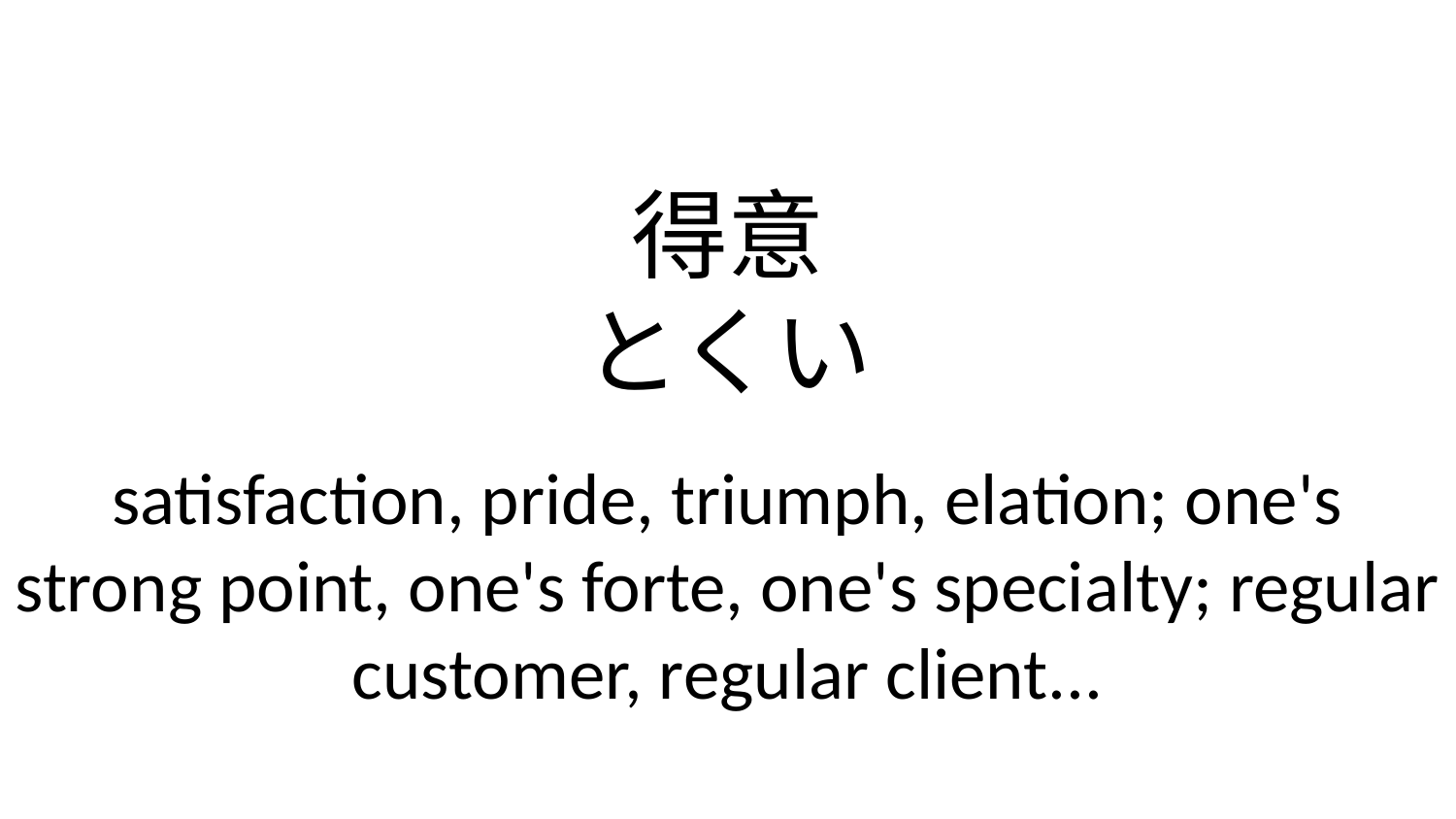

得意
とくい
satisfaction, pride, triumph, elation; one's strong point, one's forte, one's specialty; regular customer, regular client...